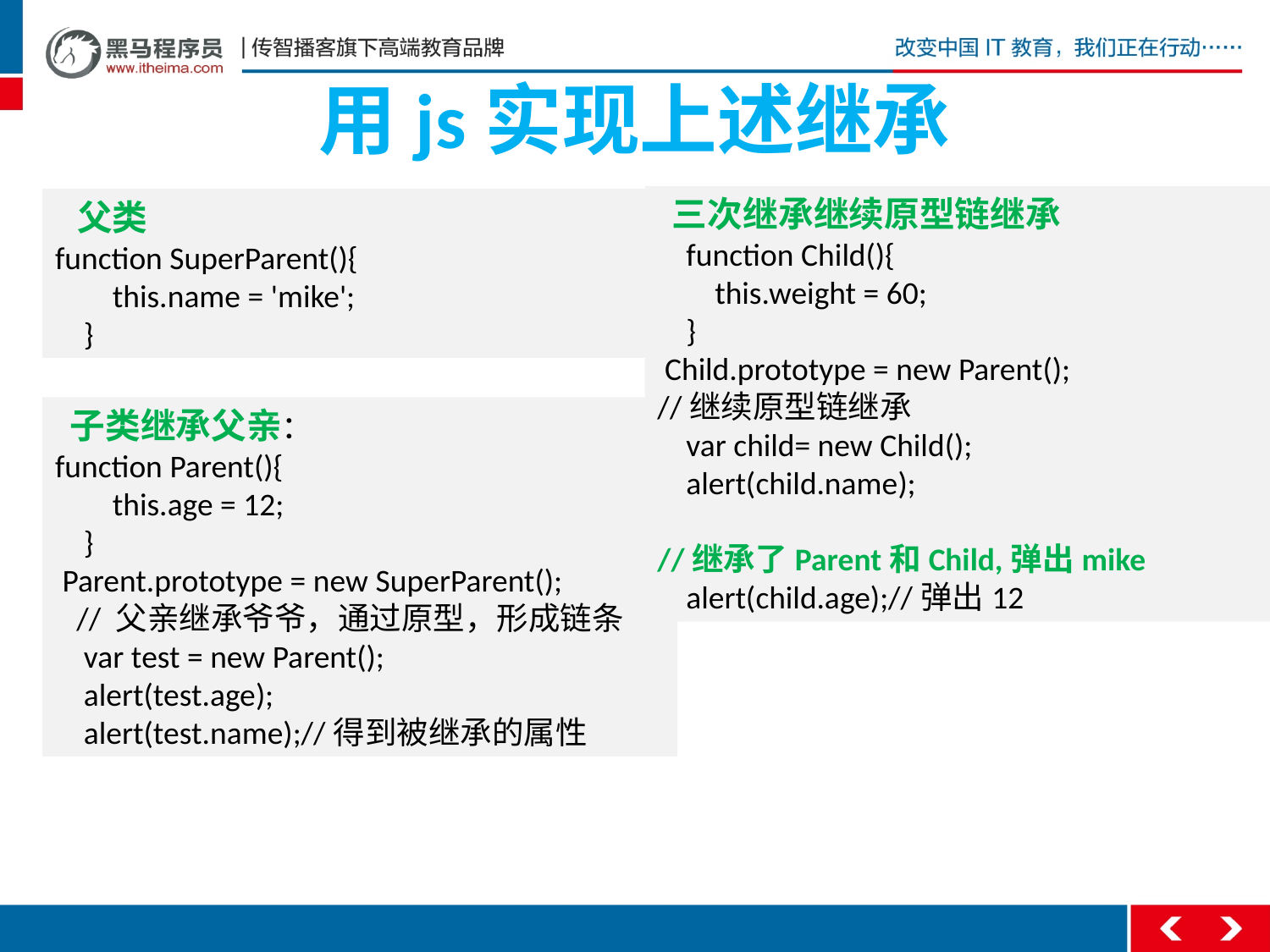

# 用js实现上述继承
 三次继承继续原型链继承
    function Child(){
        this.weight = 60;
    }
 Child.prototype = new Parent();
//继续原型链继承
    var child= new Child();
    alert(child.name);

//继承了Parent和Child,弹出mike
    alert(child.age);//弹出12
  父类
function SuperParent(){
        this.name = 'mike';
    }
 子类继承父亲：
function Parent(){
        this.age = 12;
    }
 Parent.prototype = new SuperParent();
   // 父亲继承爷爷，通过原型，形成链条
    var test = new Parent();
    alert(test.age);
    alert(test.name);//得到被继承的属性